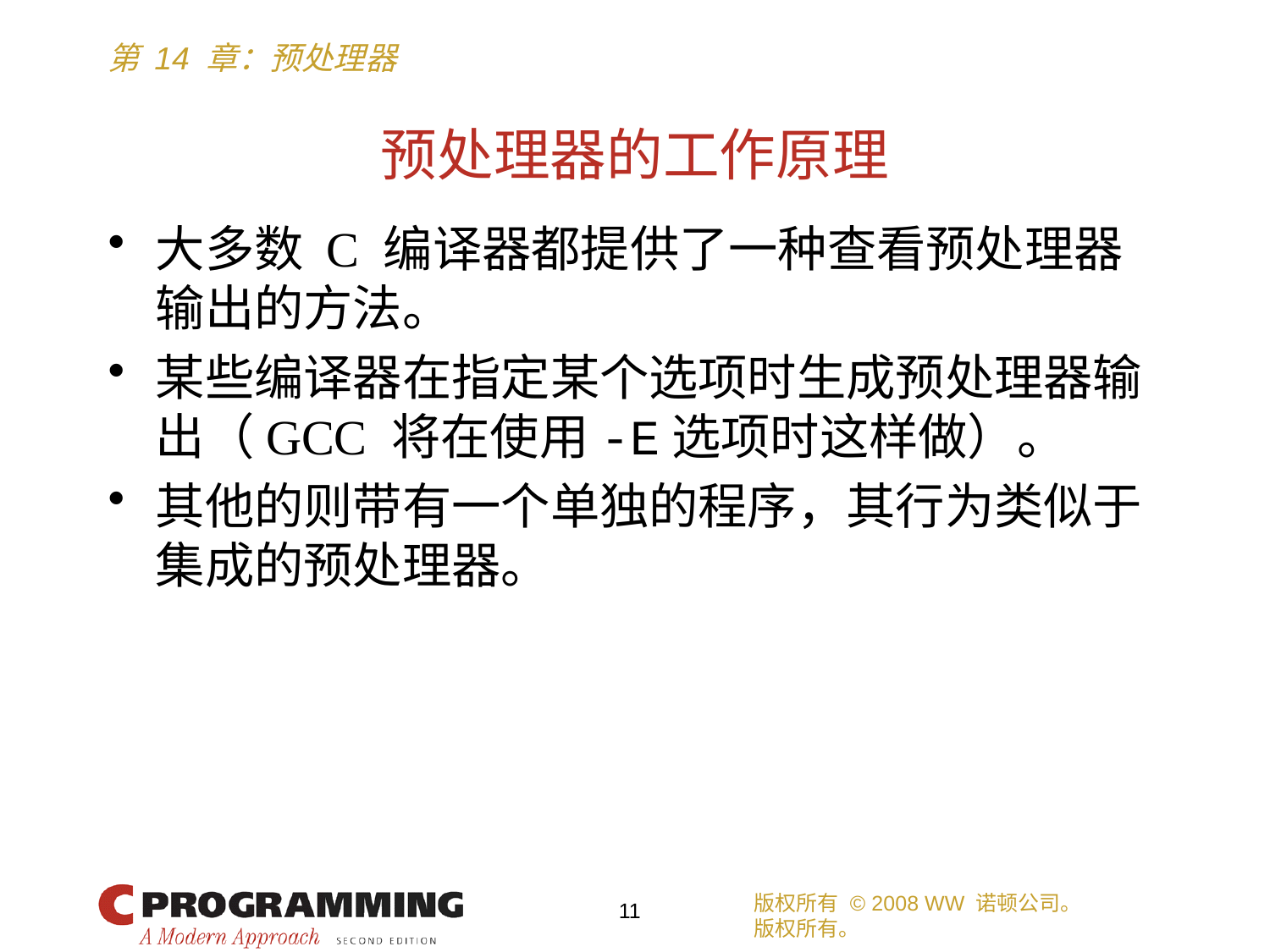

# 预处理器的工作原理
大多数 C 编译器都提供了一种查看预处理器输出的方法。
某些编译器在指定某个选项时生成预处理器输出（GCC 将在使用-E选项时这样做）。
其他的则带有一个单独的程序，其行为类似于集成的预处理器。
版权所有 © 2008 WW 诺顿公司。
版权所有。
11